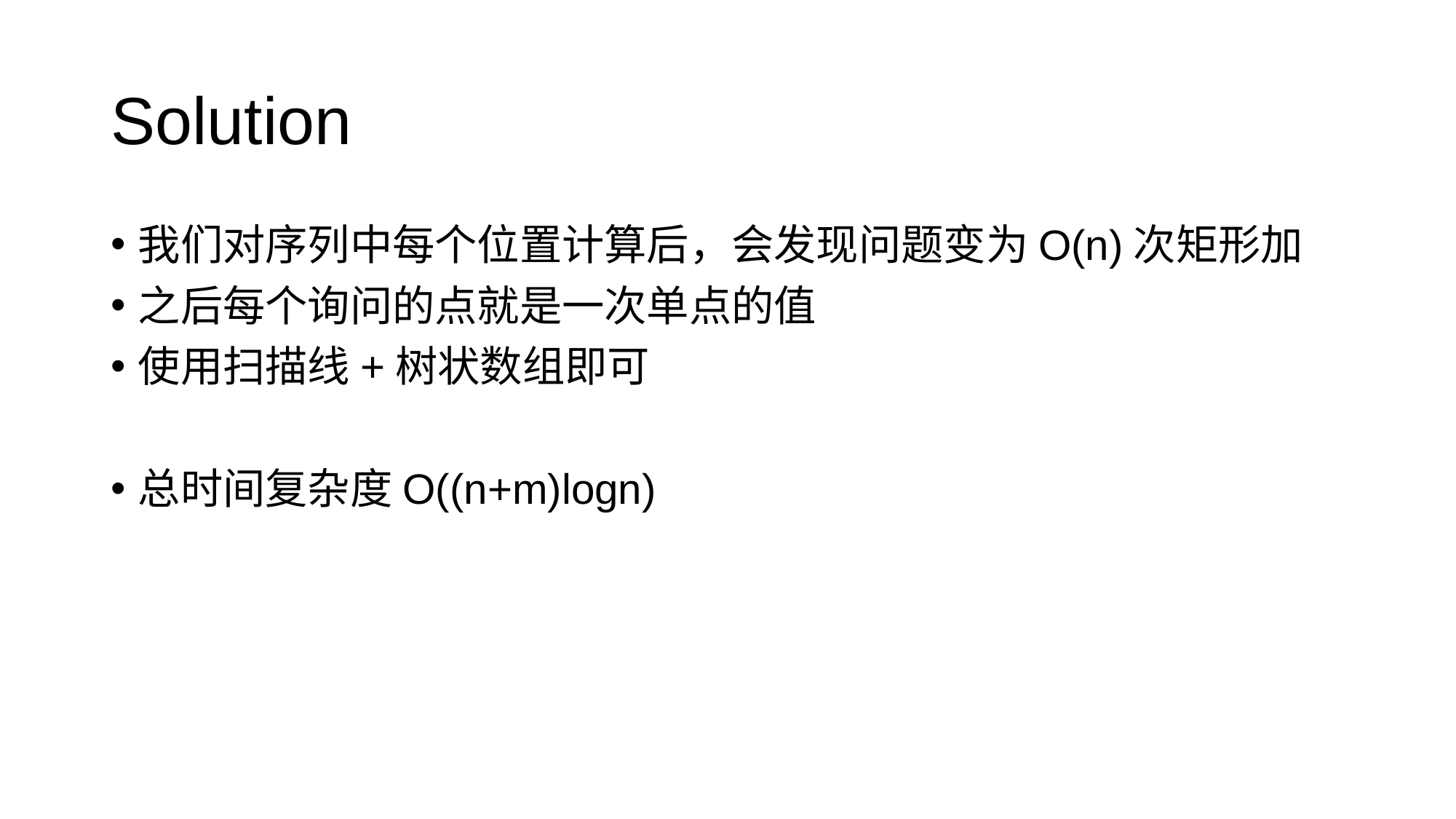

# Solution
我们对序列中每个位置计算后，会发现问题变为O(n)次矩形加
之后每个询问的点就是一次单点的值
使用扫描线+树状数组即可

总时间复杂度O((n+m)logn)